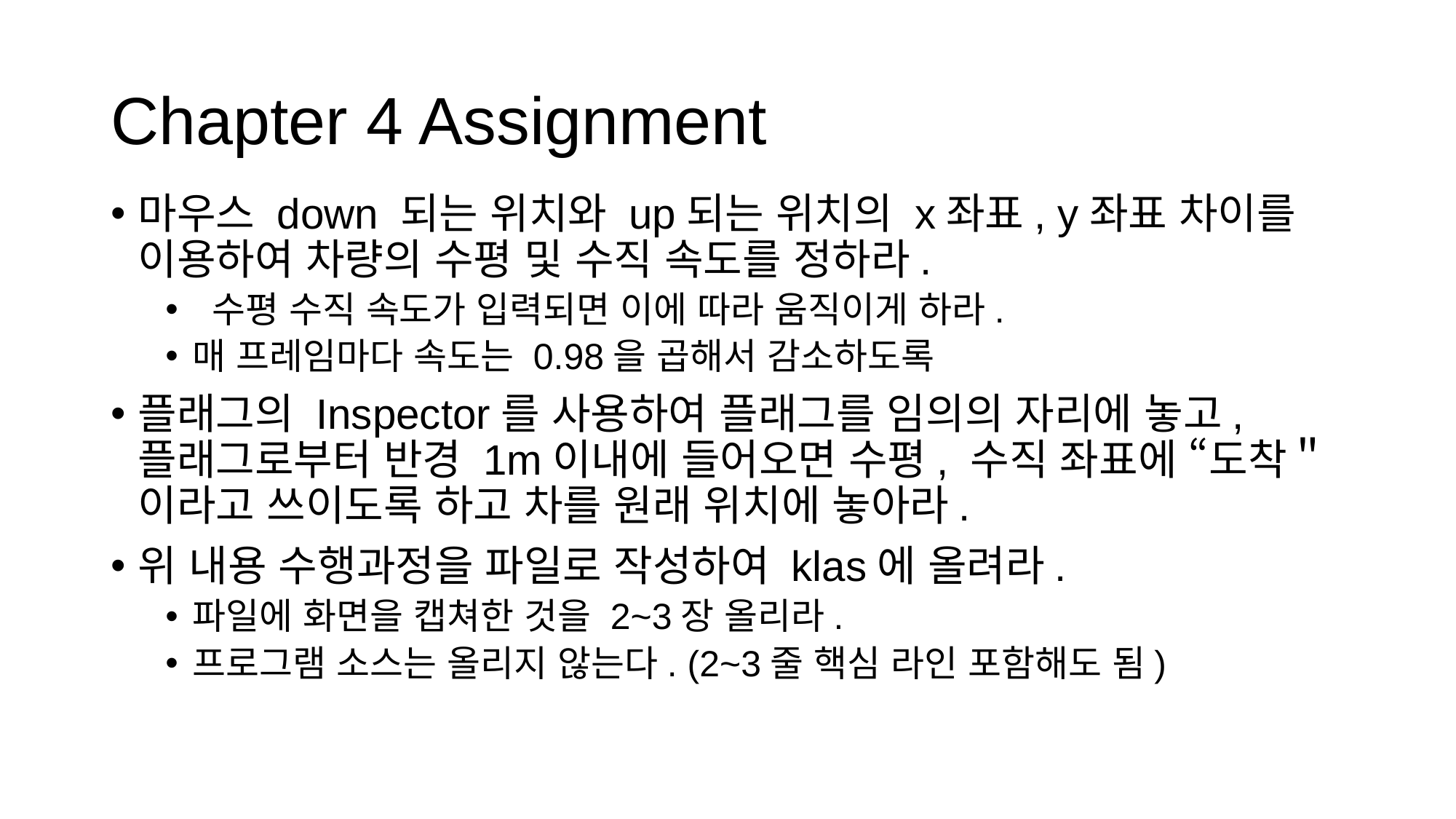

# Chapter 4 Assignment
마우스 down 되는 위치와 up되는 위치의 x좌표, y좌표 차이를 이용하여 차량의 수평 및 수직 속도를 정하라.
 수평 수직 속도가 입력되면 이에 따라 움직이게 하라.
매 프레임마다 속도는 0.98을 곱해서 감소하도록
플래그의 Inspector를 사용하여 플래그를 임의의 자리에 놓고,  플래그로부터 반경 1m이내에 들어오면 수평, 수직 좌표에 “도착＂이라고 쓰이도록 하고 차를 원래 위치에 놓아라.
위 내용 수행과정을 파일로 작성하여 klas에 올려라.
파일에 화면을 캡쳐한 것을 2~3장 올리라.
프로그램 소스는 올리지 않는다. (2~3줄 핵심 라인 포함해도 됨)